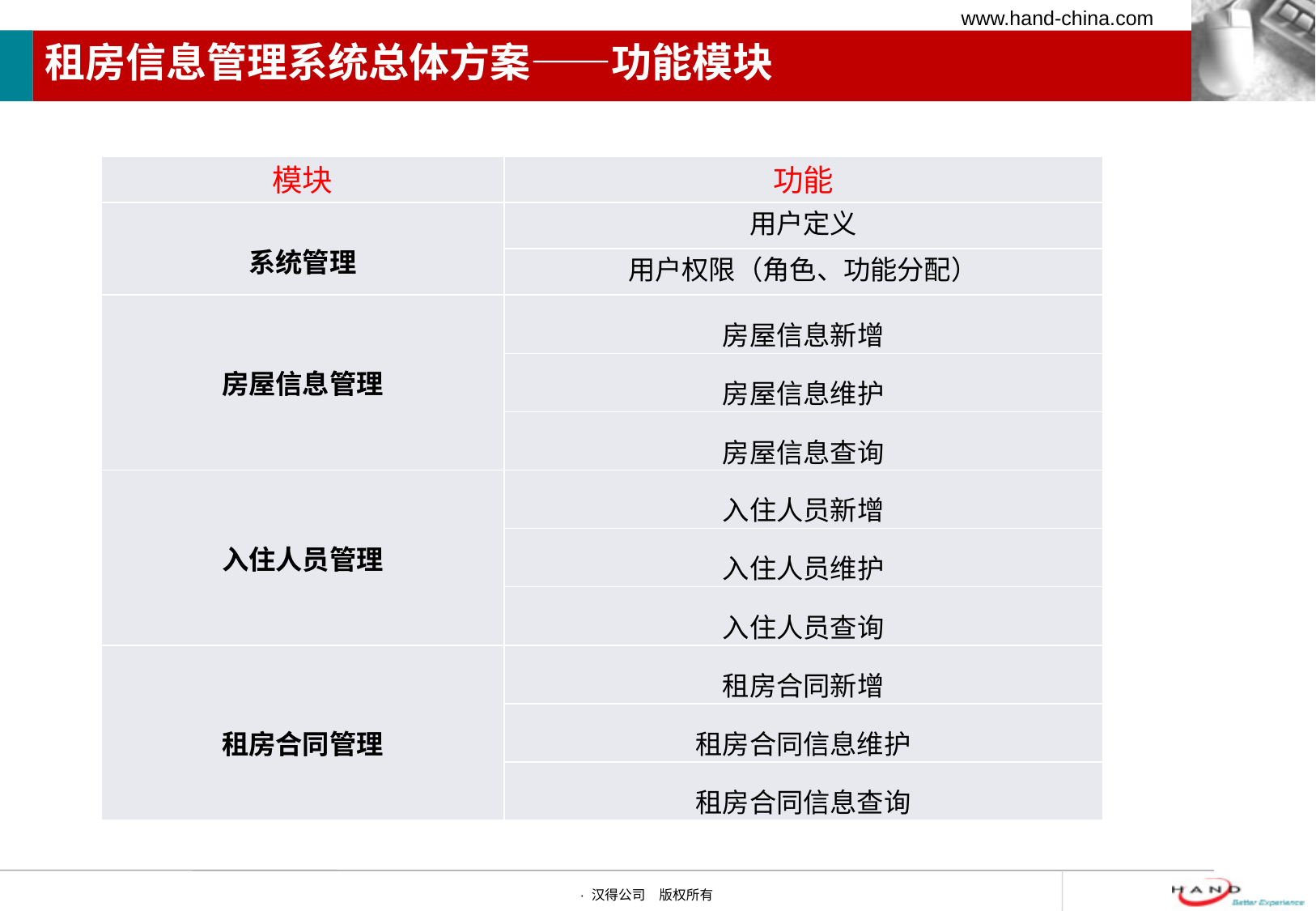

# 租房信息管理系统总体方案——功能模块
| 模块 | 功能 |
| --- | --- |
| 系统管理 | 用户定义 |
|  | 用户权限（角色、功能分配） |
| 房屋信息管理 | 房屋信息新增 |
|  | 房屋信息维护 |
|  | 房屋信息查询 |
| 入住人员管理 | 入住人员新增 |
|  | 入住人员维护 |
|  | 入住人员查询 |
| 租房合同管理 | 租房合同新增 |
|  | 租房合同信息维护 |
|  | 租房合同信息查询 |
7